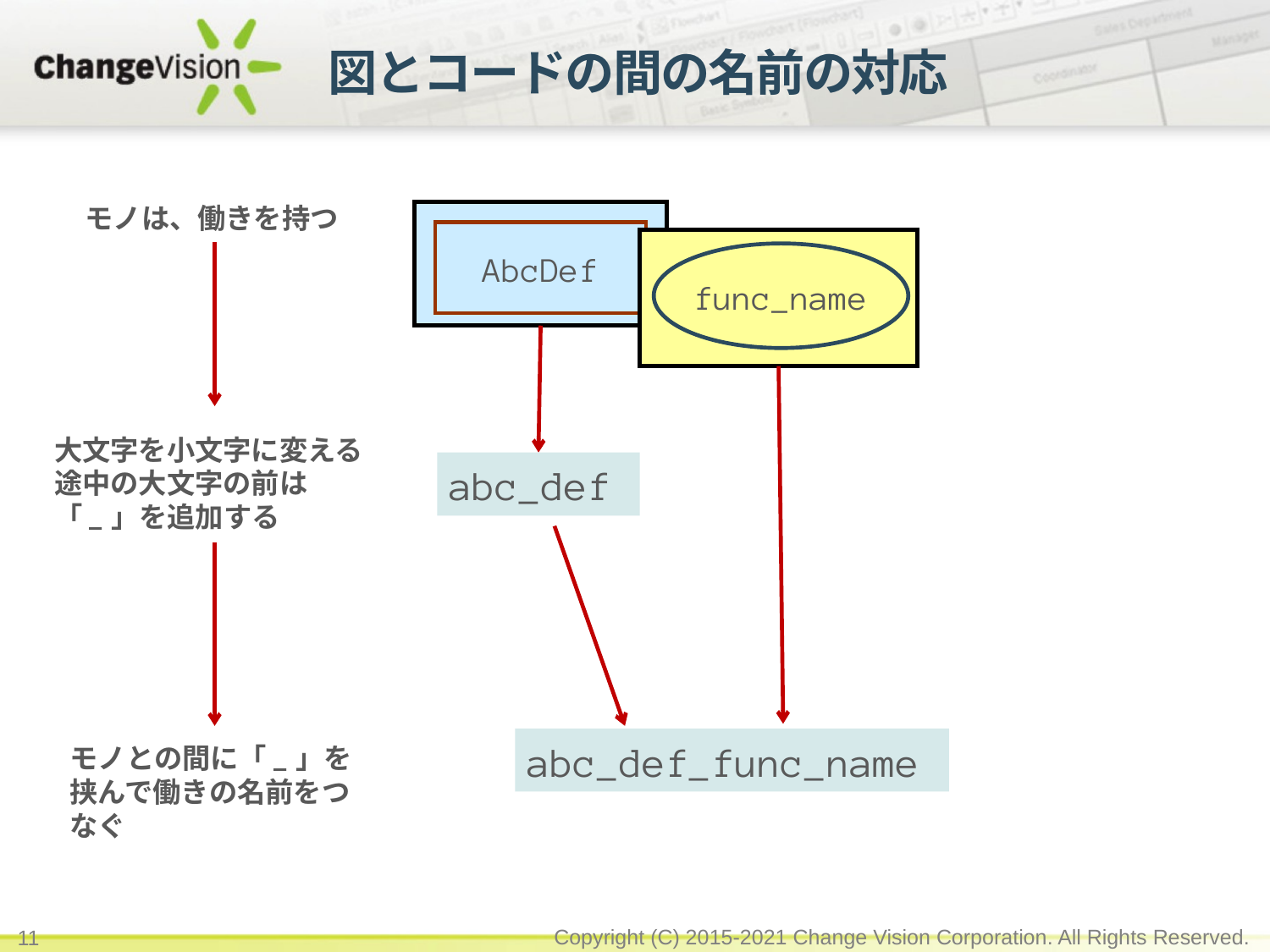

# 図とコードの間の名前の対応
モノは、働きを持つ
バンパー
AbcDef

func_name
大文字を小文字に変える
途中の大文字の前は「_」を追加する
abc_def
abc_def_func_name
モノとの間に「_」を挟んで働きの名前をつなぐ
11
Copyright (C) 2015-2021 Change Vision Corporation. All Rights Reserved.